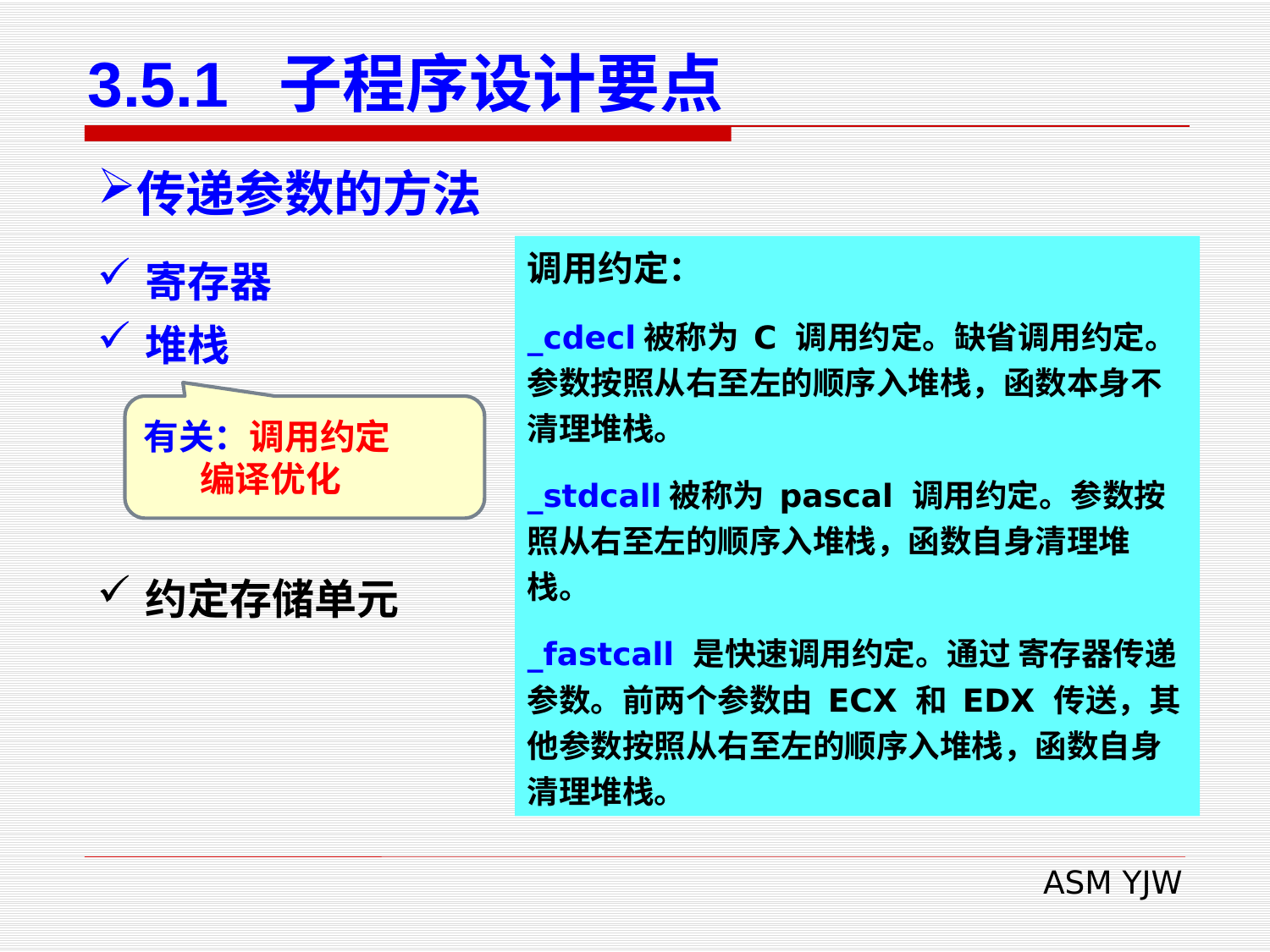

# 3.5.1  子程序设计要点
传递参数的方法
寄存器
堆栈

约定存储单元
调用约定：
_cdecl被称为 C 调用约定。缺省调用约定。参数按照从右至左的顺序入堆栈，函数本身不清理堆栈。
_stdcall被称为 pascal 调用约定。参数按照从右至左的顺序入堆栈，函数自身清理堆栈。
_fastcall 是快速调用约定。通过 寄存器传递参数。前两个参数由 ECX 和 EDX 传送，其他参数按照从右至左的顺序入堆栈，函数自身清理堆栈。
有关：调用约定
      编译优化